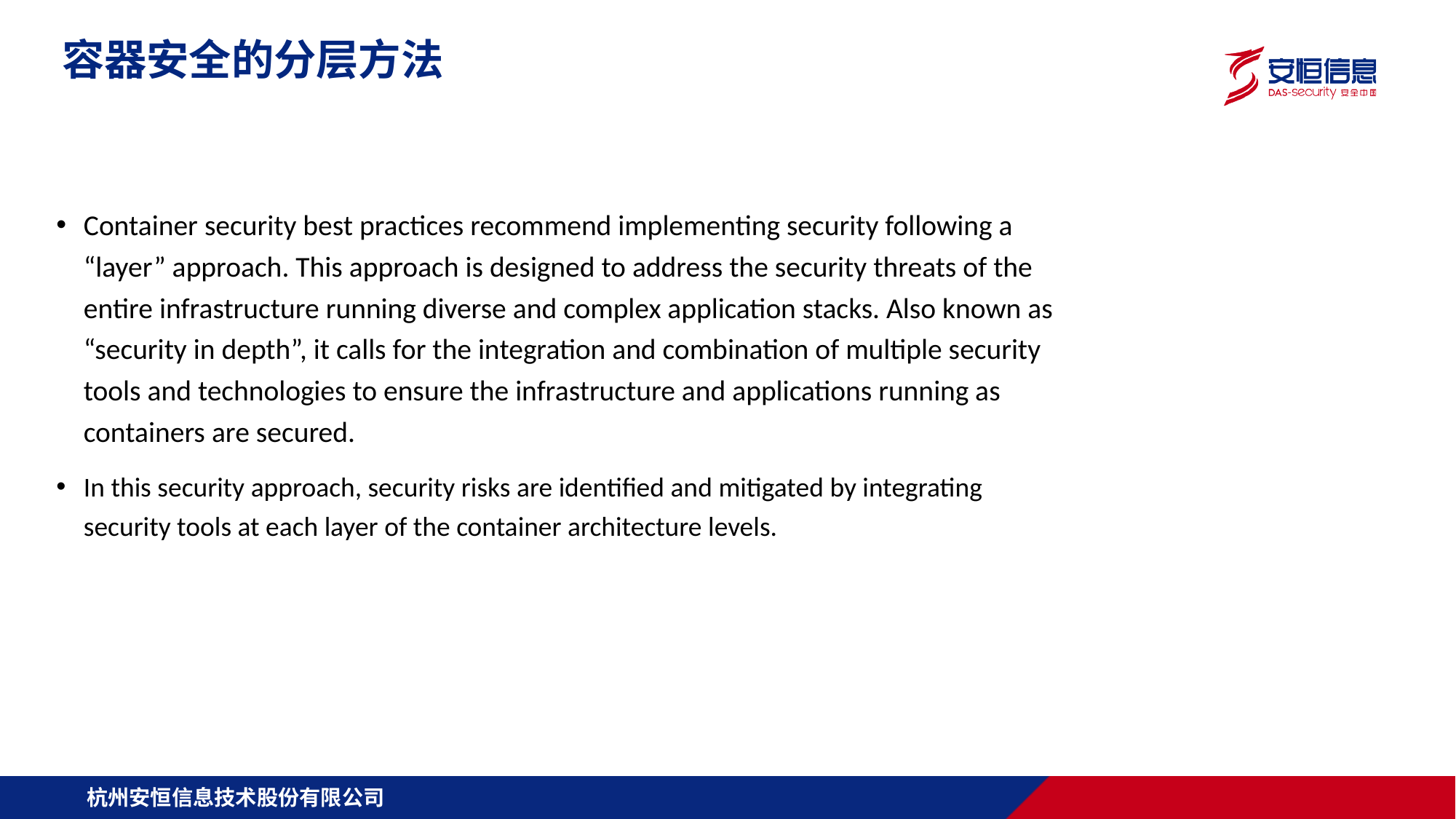

容器安全的分层方法
Container security best practices recommend implementing security following a “layer” approach. This approach is designed to address the security threats of the entire infrastructure running diverse and complex application stacks. Also known as “security in depth”, it calls for the integration and combination of multiple security tools and technologies to ensure the infrastructure and applications running as containers are secured.
In this security approach, security risks are identified and mitigated by integrating security tools at each layer of the container architecture levels.